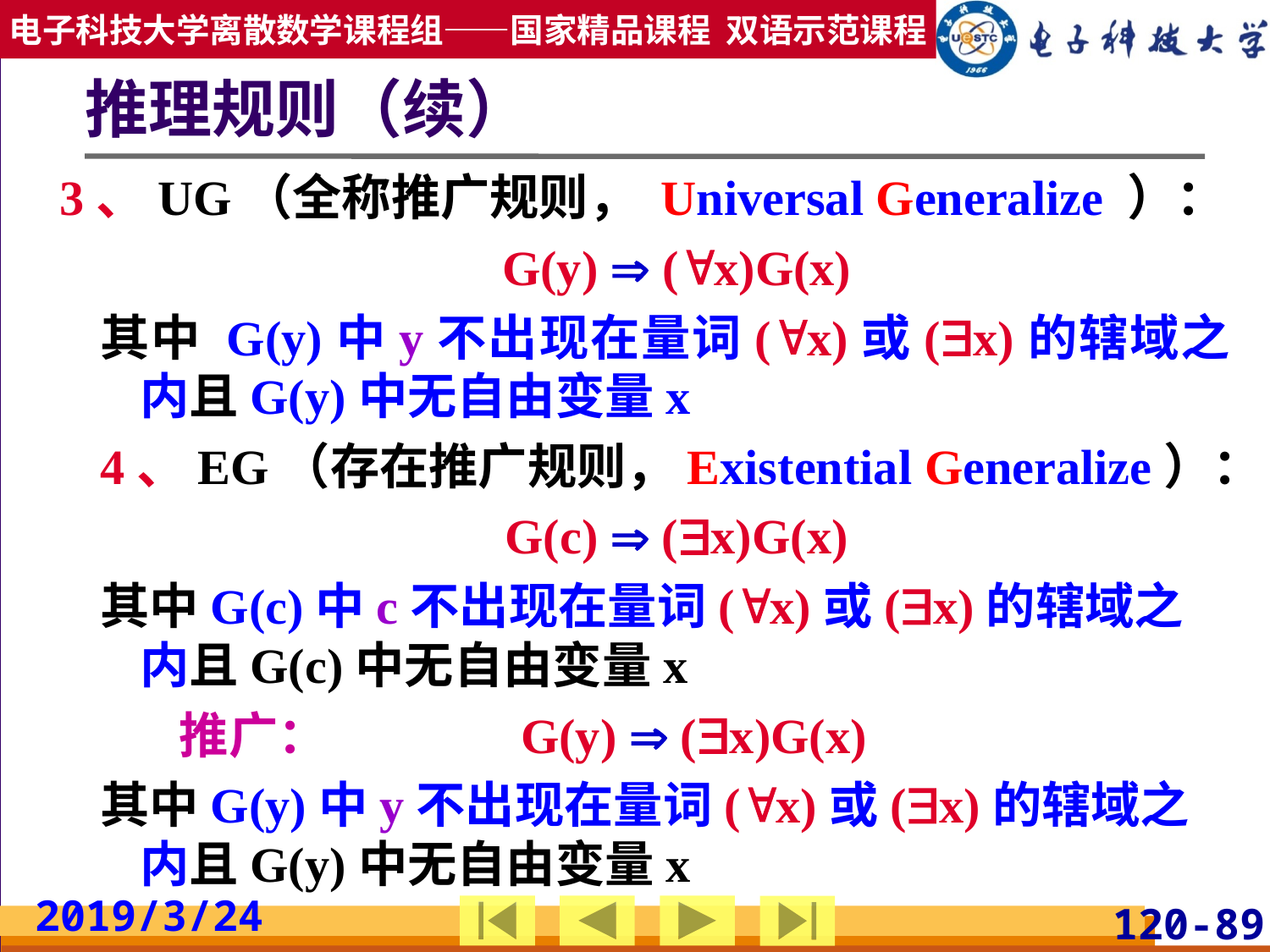

# 推理规则（续）
3、UG（全称推广规则， Universal Generalize ）：
G(y) ⇒ (∀x)G(x)
其中 G(y)中y不出现在量词(∀x)或(∃x)的辖域之内且G(y)中无自由变量x
4、EG（存在推广规则，Existential Generalize）：
G(c) ⇒ (∃x)G(x)
其中G(c)中c不出现在量词(∀x)或(∃x)的辖域之内且G(c)中无自由变量x
      推广：		G(y) ⇒ (∃x)G(x)
其中G(y)中y不出现在量词(∀x)或(∃x)的辖域之内且G(y)中无自由变量x
2019/3/24